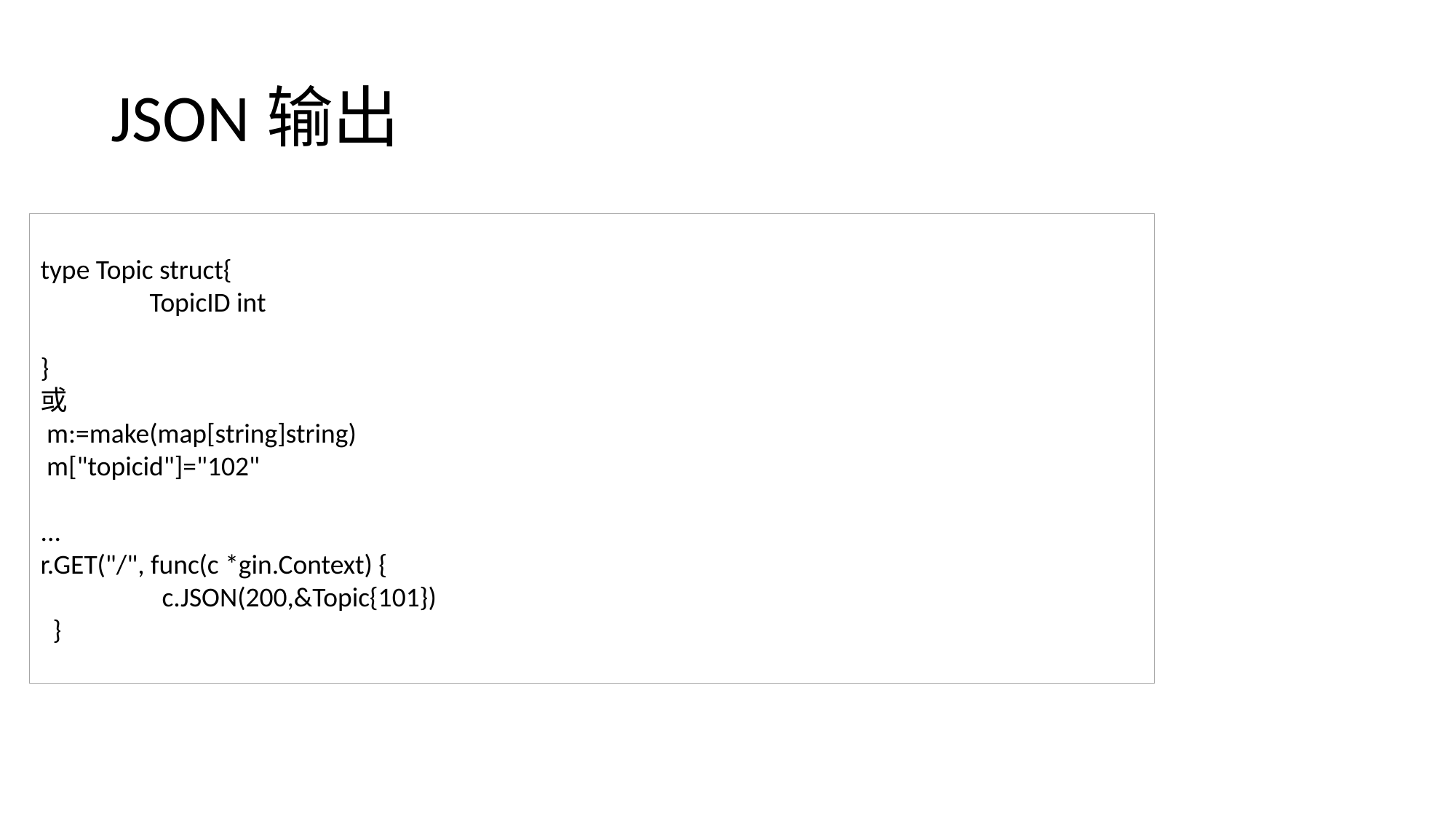

# JSON输出

type Topic struct{
	TopicID int

}
或
 m:=make(map[string]string)
 m["topicid"]="102"

...
r.GET("/", func(c *gin.Context) {
	  c.JSON(200,&Topic{101})
  }